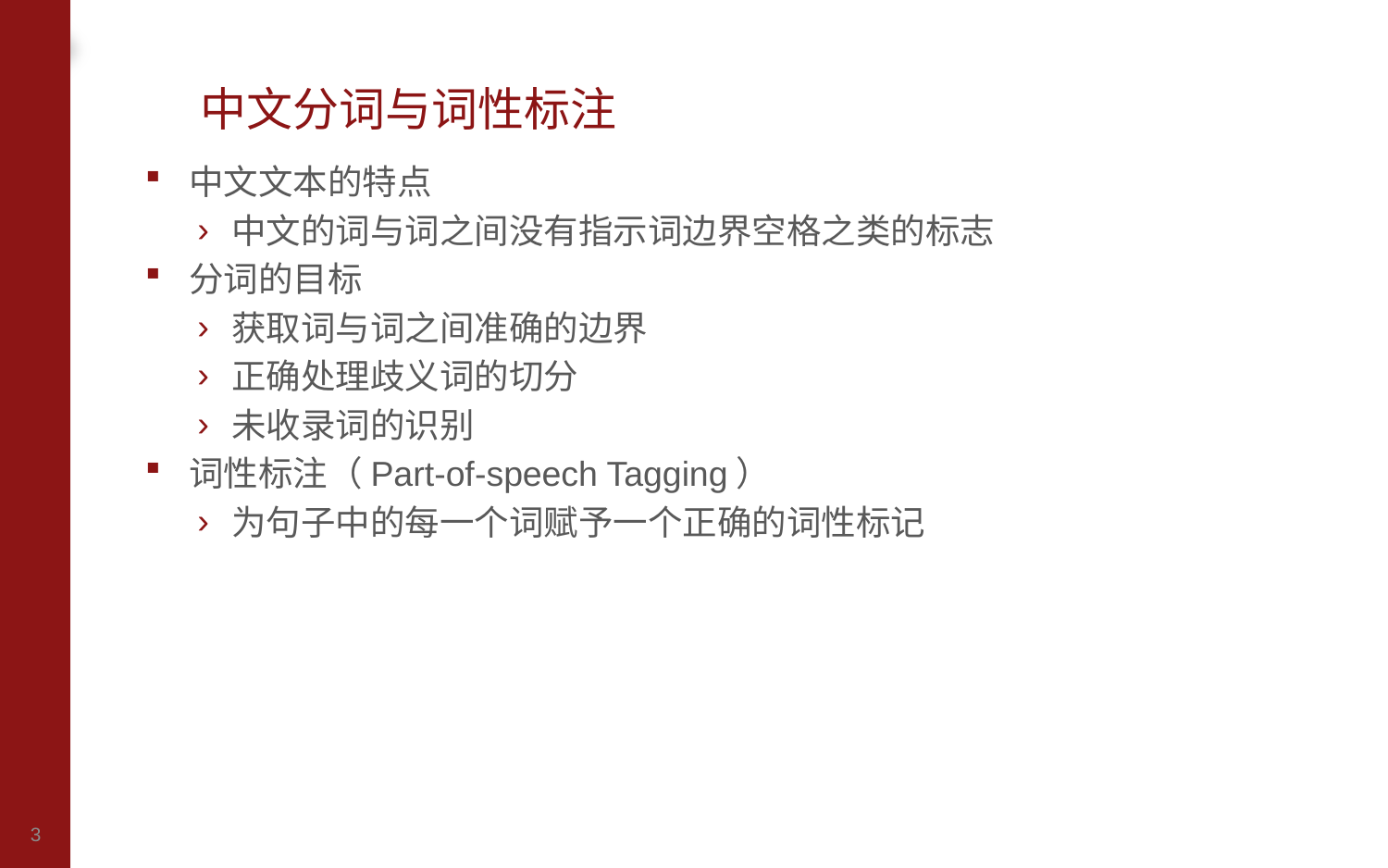

# 中文分词与词性标注
中文文本的特点
中文的词与词之间没有指示词边界空格之类的标志
分词的目标
获取词与词之间准确的边界
正确处理歧义词的切分
未收录词的识别
词性标注（Part-of-speech Tagging）
为句子中的每一个词赋予一个正确的词性标记

3